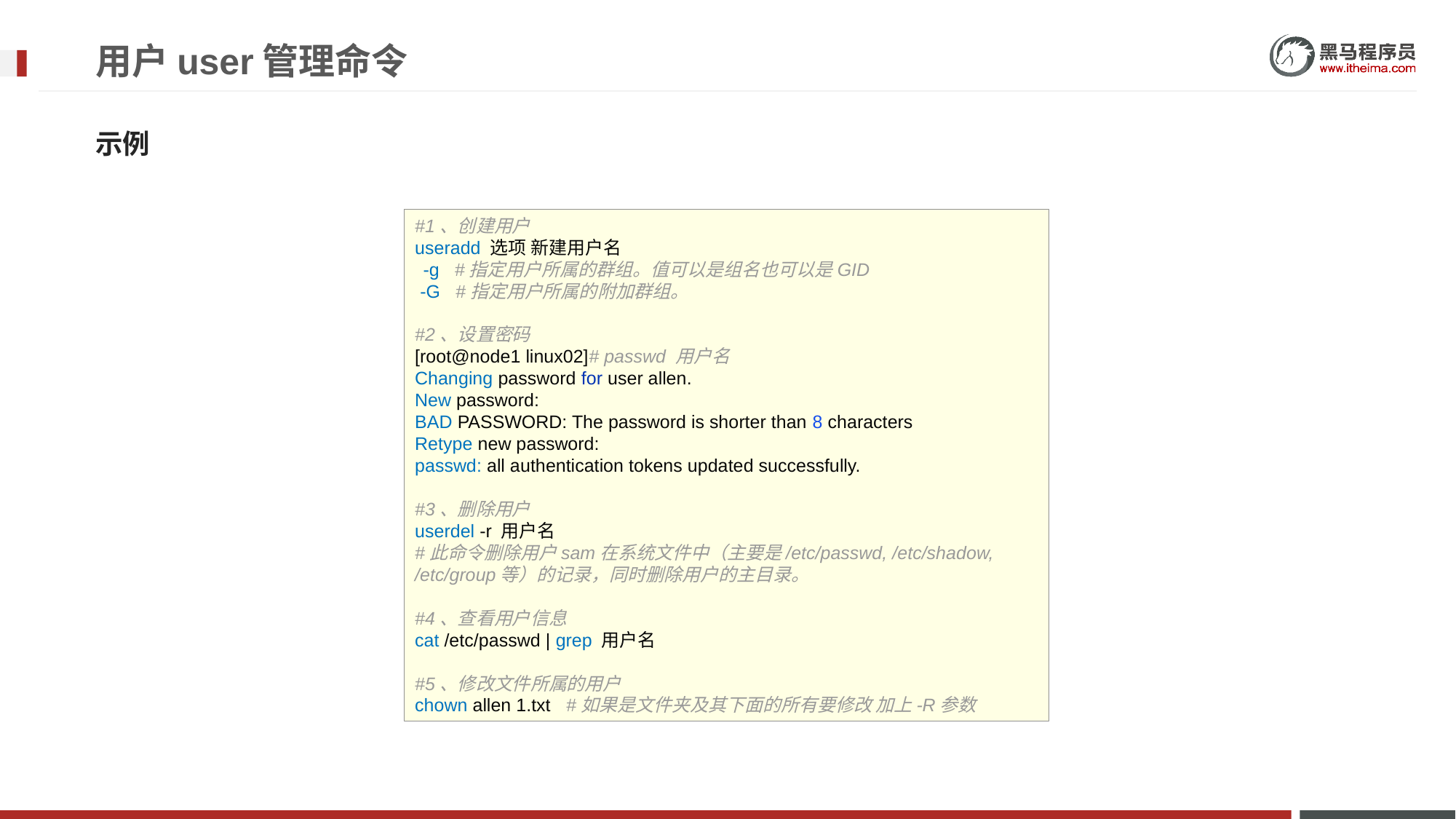

# 用户user管理命令
示例
#1、创建用户
useradd 选项 新建用户名
 -g   #指定用户所属的群组。值可以是组名也可以是GID
 -G   #指定用户所属的附加群组。
#2、设置密码
[root@node1 linux02]# passwd 用户名
Changing password for user allen.
New password:
BAD PASSWORD: The password is shorter than 8 characters
Retype new password:
passwd: all authentication tokens updated successfully.
#3、删除用户
userdel -r 用户名
#此命令删除用户sam在系统文件中（主要是/etc/passwd, /etc/shadow, /etc/group等）的记录，同时删除用户的主目录。
#4、查看用户信息
cat /etc/passwd | grep 用户名
#5、修改文件所属的用户
chown allen 1.txt   #如果是文件夹及其下面的所有要修改 加上-R参数